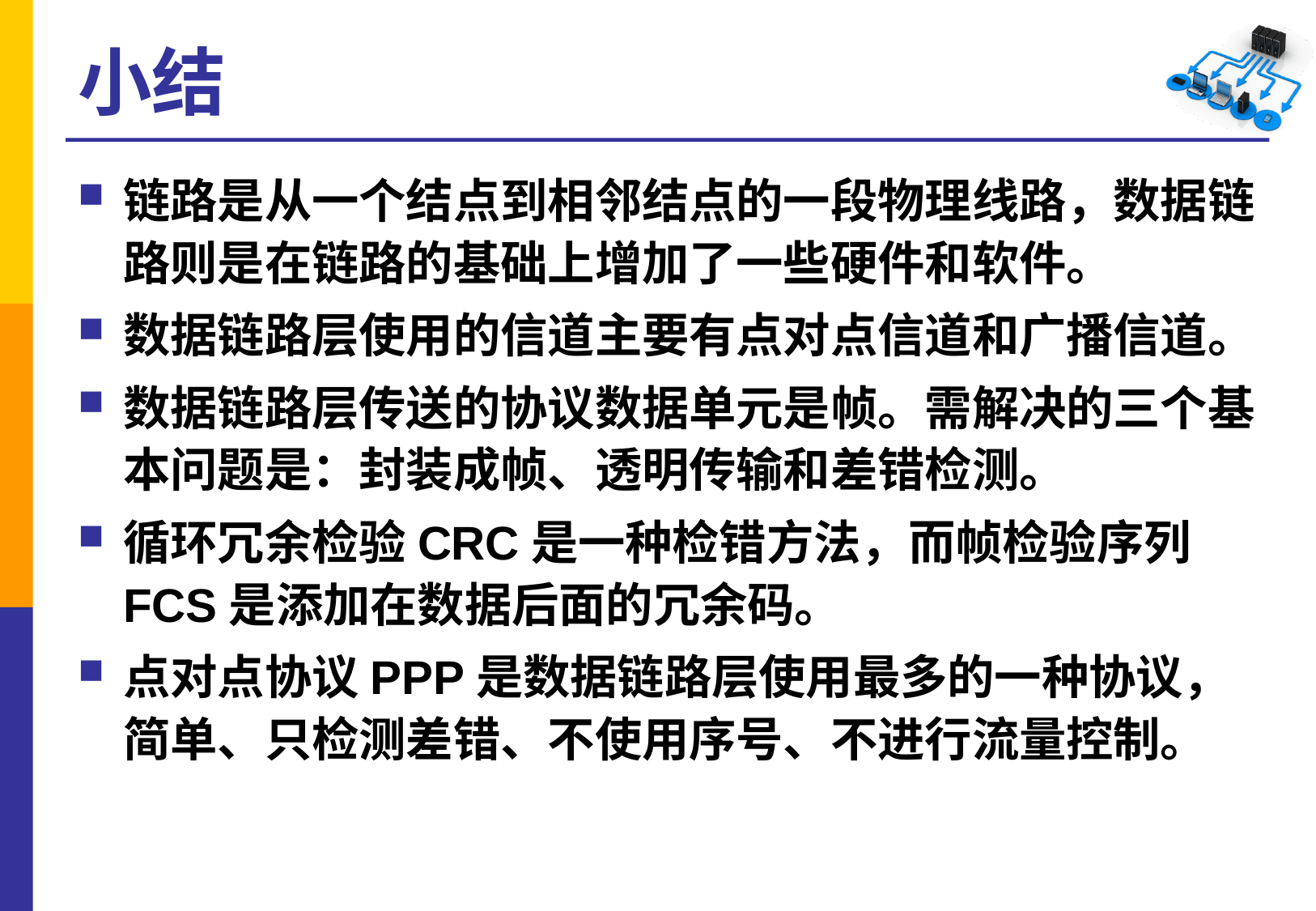

# 小结
链路是从一个结点到相邻结点的一段物理线路，数据链路则是在链路的基础上增加了一些硬件和软件。
数据链路层使用的信道主要有点对点信道和广播信道。
数据链路层传送的协议数据单元是帧。需解决的三个基本问题是：封装成帧、透明传输和差错检测。
循环冗余检验CRC是一种检错方法，而帧检验序列FCS是添加在数据后面的冗余码。
点对点协议PPP是数据链路层使用最多的一种协议，简单、只检测差错、不使用序号、不进行流量控制。